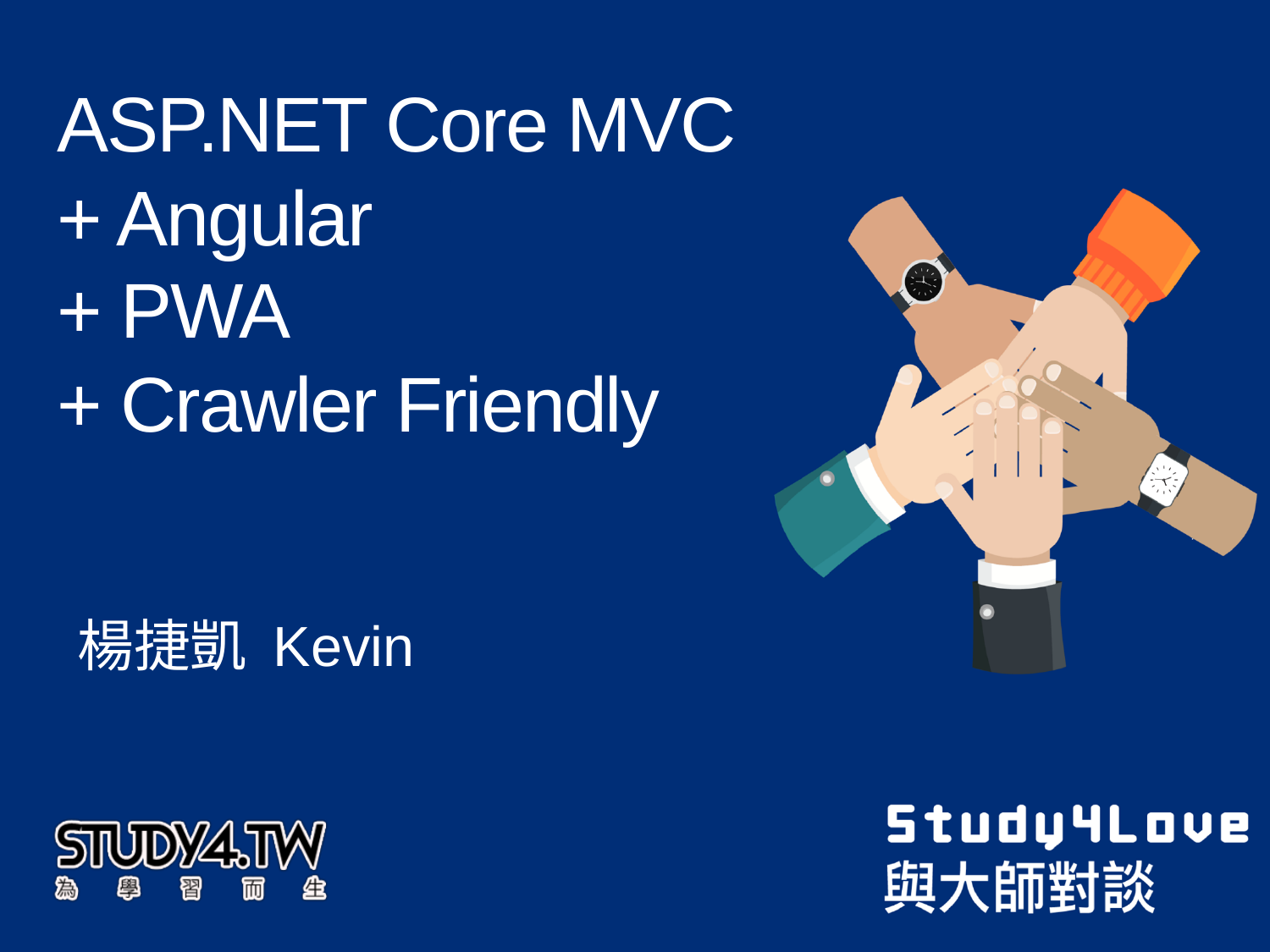

# ASP.NET Core MVC + Angular + PWA + Crawler Friendly
楊捷凱 Kevin